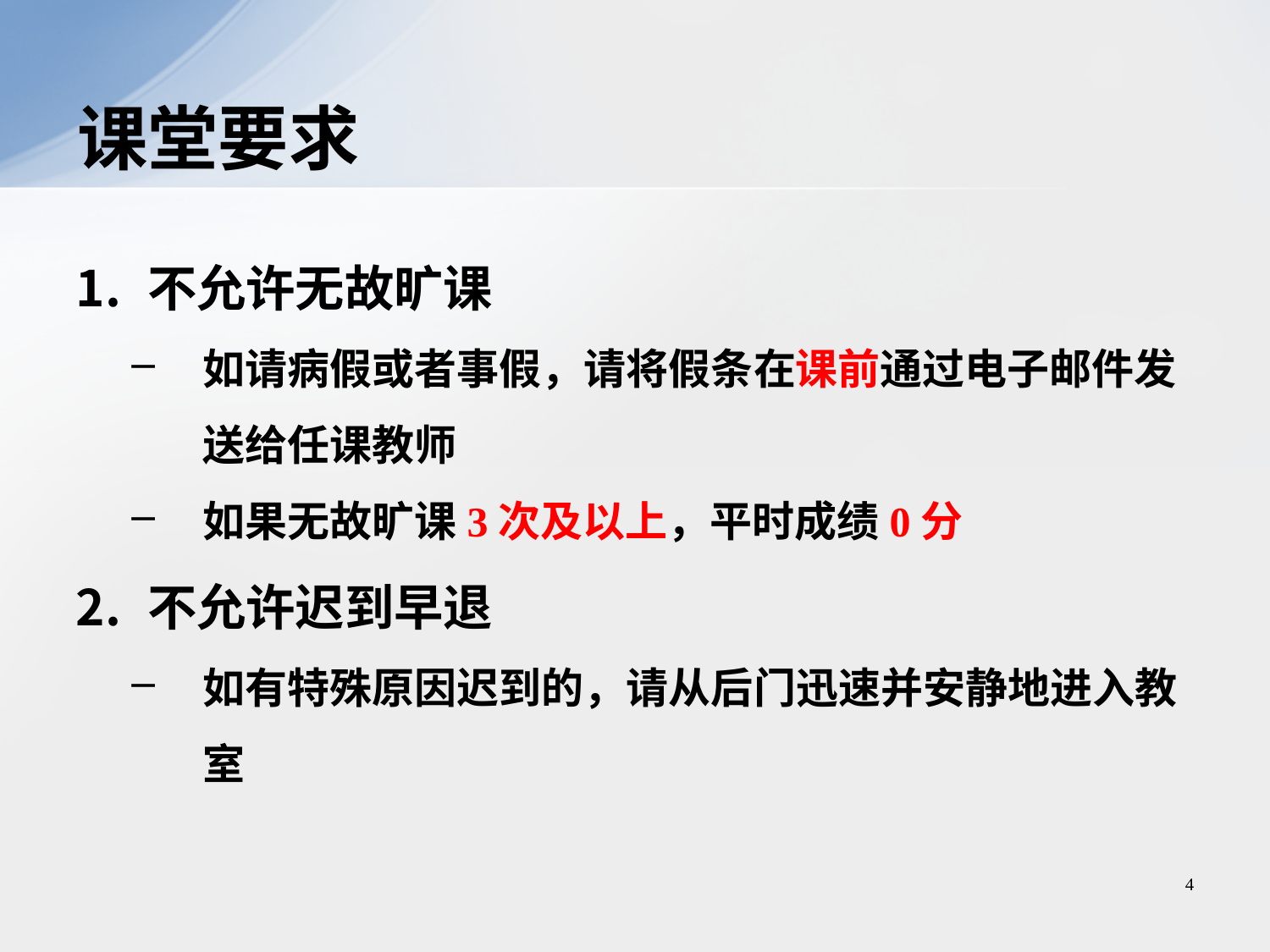

# 课堂要求
不允许无故旷课
如请病假或者事假，请将假条在课前通过电子邮件发送给任课教师
如果无故旷课3次及以上，平时成绩0分
不允许迟到早退
如有特殊原因迟到的，请从后门迅速并安静地进入教室
4